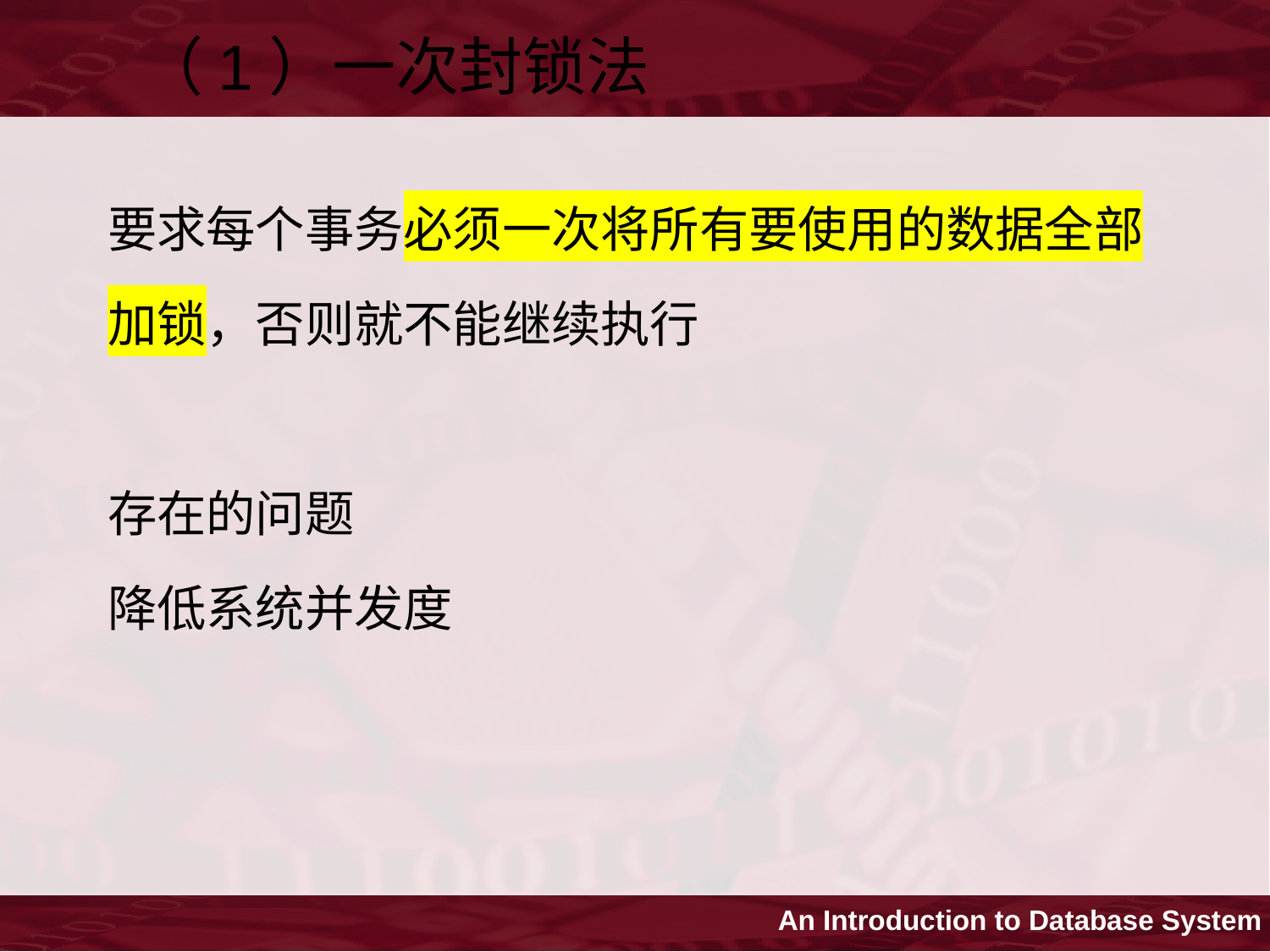

（1）一次封锁法
要求每个事务必须一次将所有要使用的数据全部加锁，否则就不能继续执行

存在的问题
降低系统并发度